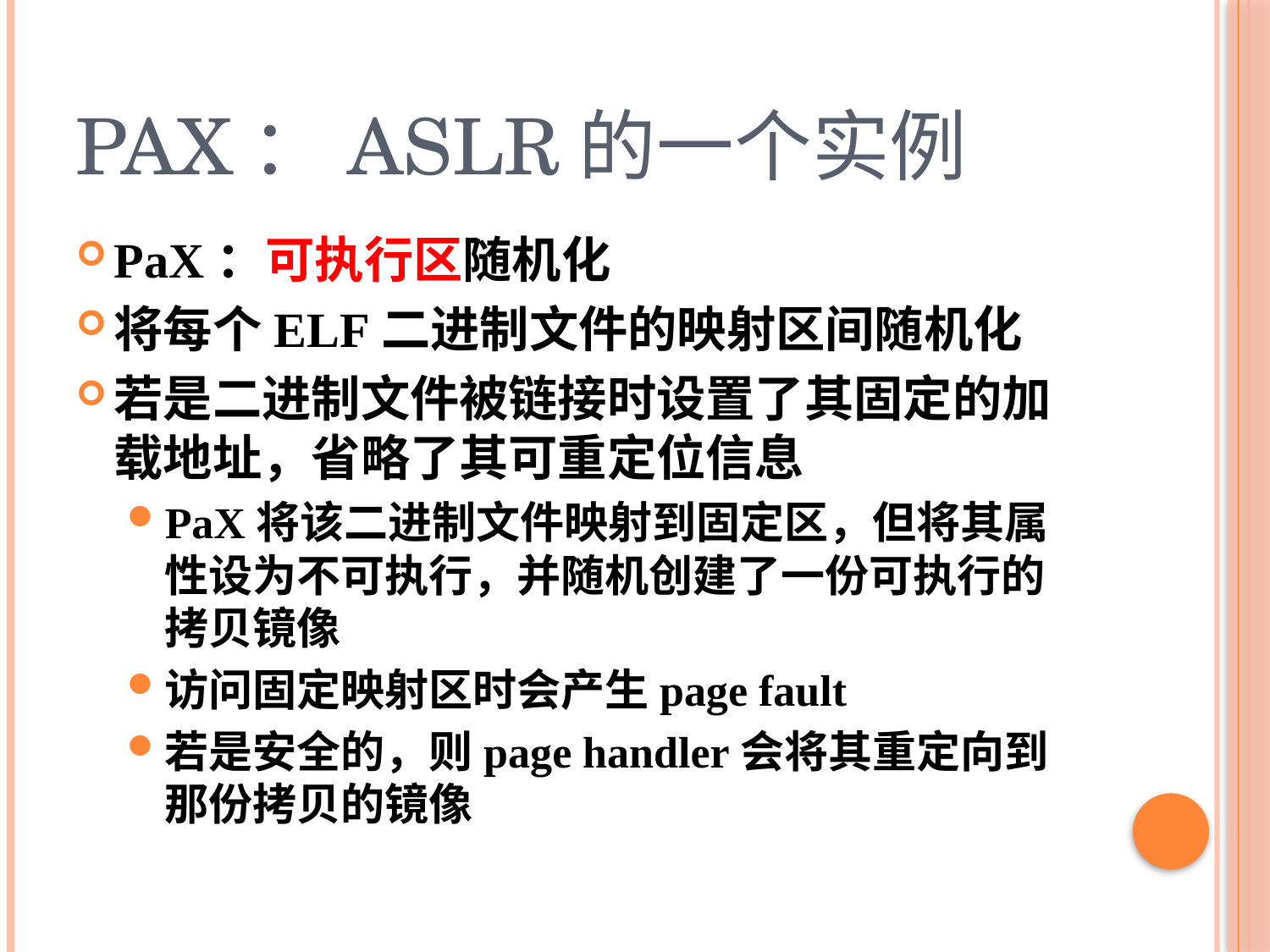

# PaX：ASLR的一个实例
PaX：可执行区随机化
将每个ELF二进制文件的映射区间随机化
若是二进制文件被链接时设置了其固定的加载地址，省略了其可重定位信息
PaX将该二进制文件映射到固定区，但将其属性设为不可执行，并随机创建了一份可执行的拷贝镜像
访问固定映射区时会产生page fault
若是安全的，则page handler会将其重定向到那份拷贝的镜像